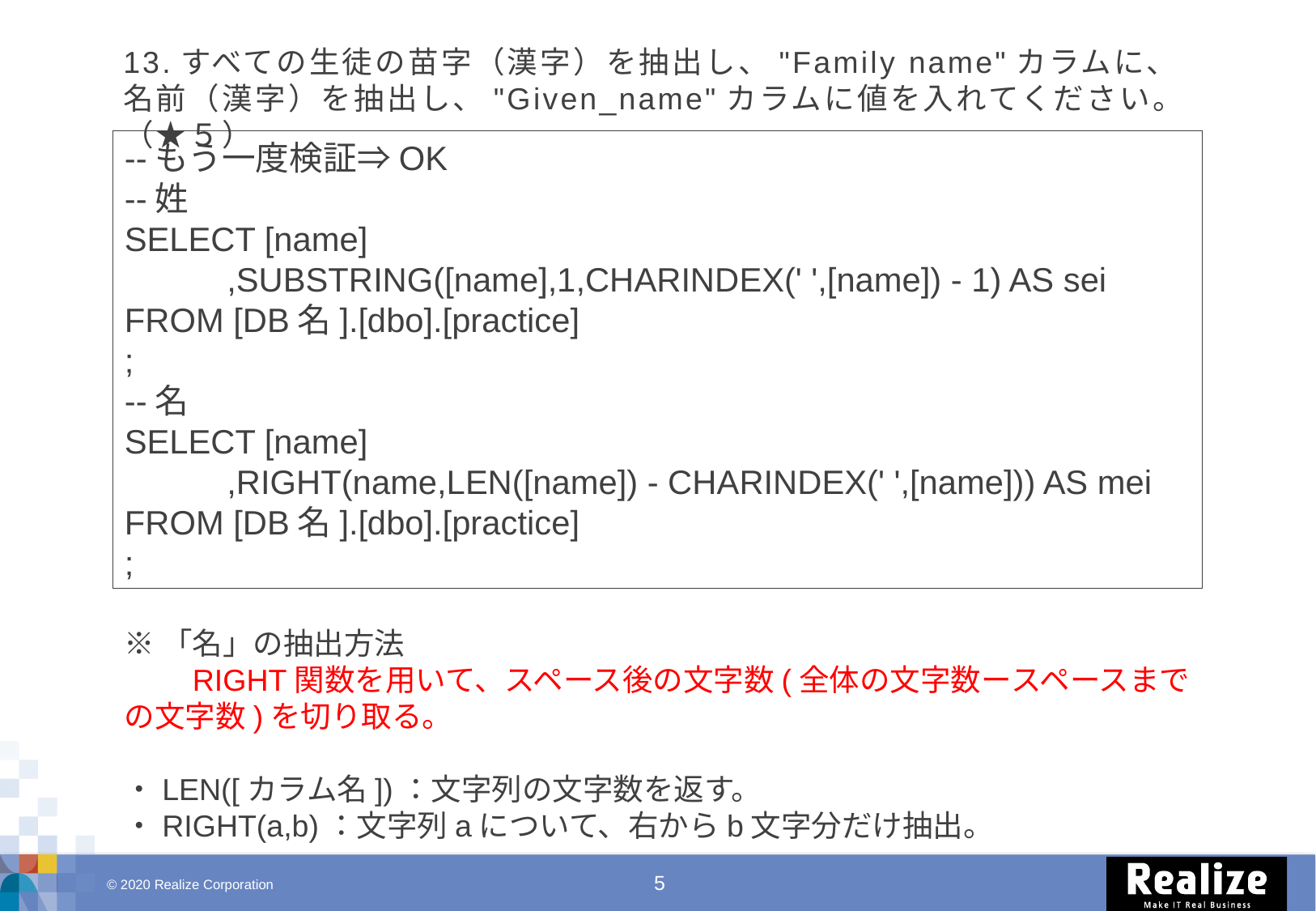

# 13.すべての生徒の苗字（漢字）を抽出し、"Family name"カラムに、 名前（漢字）を抽出し、"Given_name"カラムに値を入れてください。（★５）
--もう一度検証⇒OK
--姓
SELECT [name]
           ,SUBSTRING([name],1,CHARINDEX(' ',[name]) - 1) AS sei
FROM [DB名].[dbo].[practice]
;
--名
SELECT [name]
           ,RIGHT(name,LEN([name]) - CHARINDEX(' ',[name])) AS mei
FROM [DB名].[dbo].[practice]
;
※「名」の抽出方法
　　RIGHT関数を用いて、スペース後の文字数(全体の文字数ースペースまでの文字数)を切り取る。

・LEN([カラム名])：文字列の文字数を返す。
・RIGHT(a,b)：文字列aについて、右からb文字分だけ抽出。